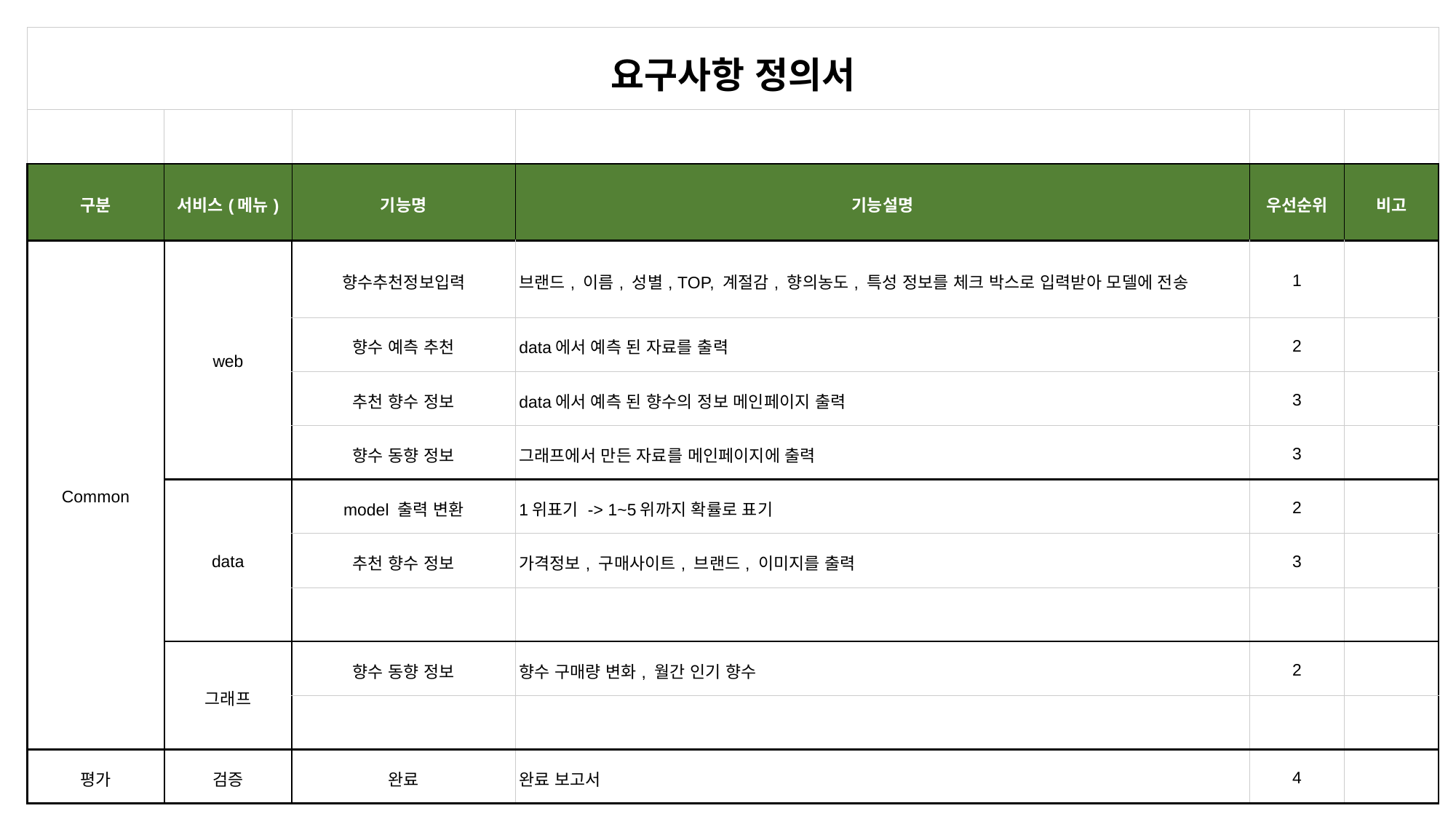

| 요구사항 정의서 |  |  |  |  |  |
| --- | --- | --- | --- | --- | --- |
|  |  |  |  |  |  |
| 구분 | 서비스(메뉴) | 기능명 | 기능설명 | 우선순위 | 비고 |
| Common | web | 향수추천정보입력 | 브랜드, 이름, 성별, TOP, 계절감, 향의농도, 특성 정보를 체크 박스로 입력받아 모델에 전송 | 1 |  |
|  |  | 향수 예측 추천 | data에서 예측 된 자료를 출력 | 2 |  |
|  |  | 추천 향수 정보 | data에서 예측 된 향수의 정보 메인페이지 출력 | 3 |  |
|  |  | 향수 동향 정보 | 그래프에서 만든 자료를 메인페이지에 출력 | 3 |  |
|  | data | model 출력 변환 | 1위표기 -> 1~5위까지 확률로 표기 | 2 |  |
|  |  | 추천 향수 정보 | 가격정보, 구매사이트, 브랜드, 이미지를 출력 | 3 |  |
|  |  |  |  |  |  |
|  | 그래프 | 향수 동향 정보 | 향수 구매량 변화, 월간 인기 향수 | 2 |  |
|  |  |  |  |  |  |
| 평가 | 검증 | 완료 | 완료 보고서 | 4 |  |